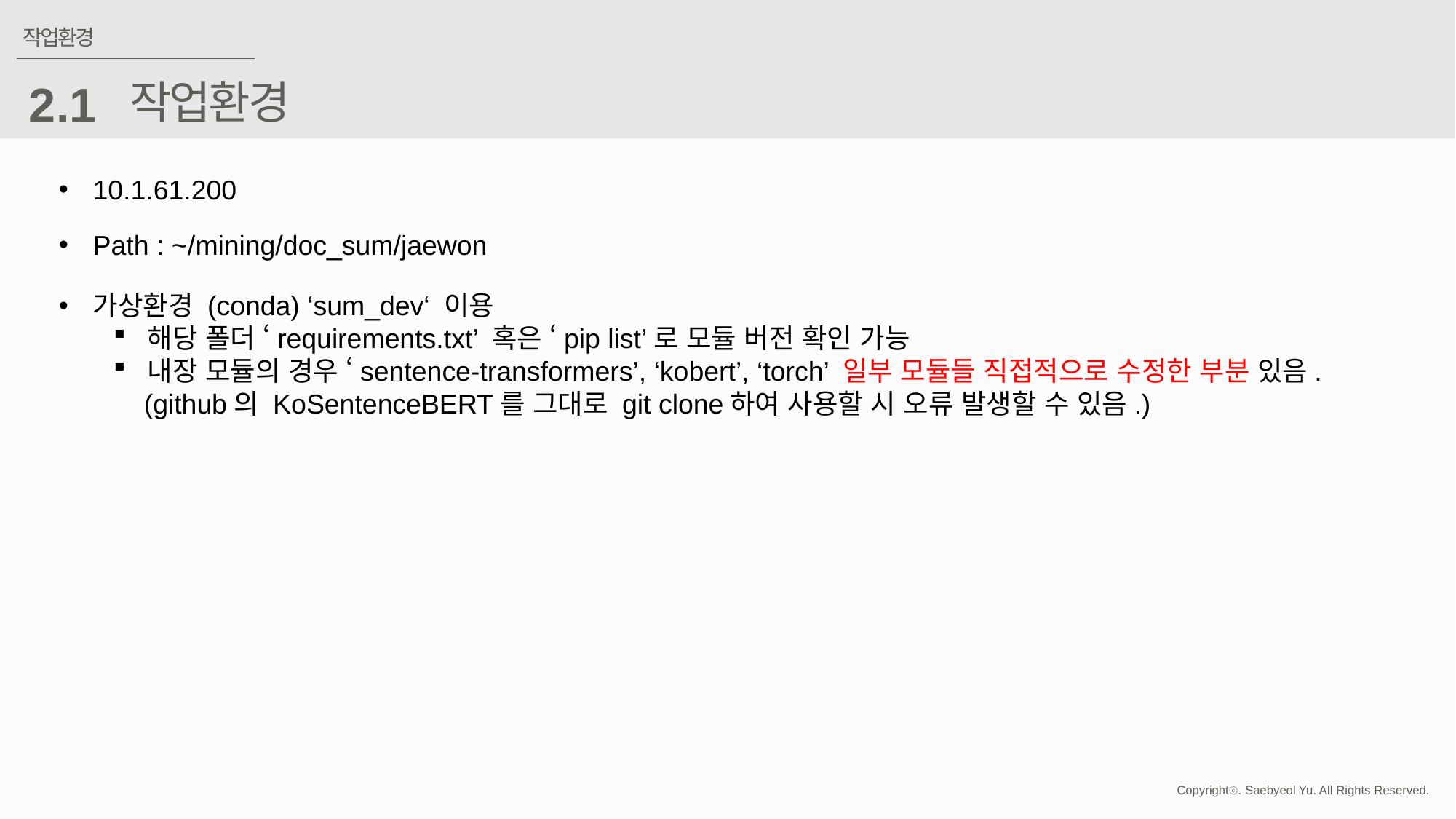

작업환경
작업환경
2.1
10.1.61.200
Path : ~/mining/doc_sum/jaewon
가상환경 (conda) ‘sum_dev‘ 이용
해당 폴더 ‘requirements.txt’ 혹은 ‘pip list’로 모듈 버전 확인 가능
내장 모듈의 경우 ‘sentence-transformers’, ‘kobert’, ‘torch’ 일부 모듈들 직접적으로 수정한 부분 있음.
    (github의 KoSentenceBERT를 그대로 git clone하여 사용할 시 오류 발생할 수 있음.)